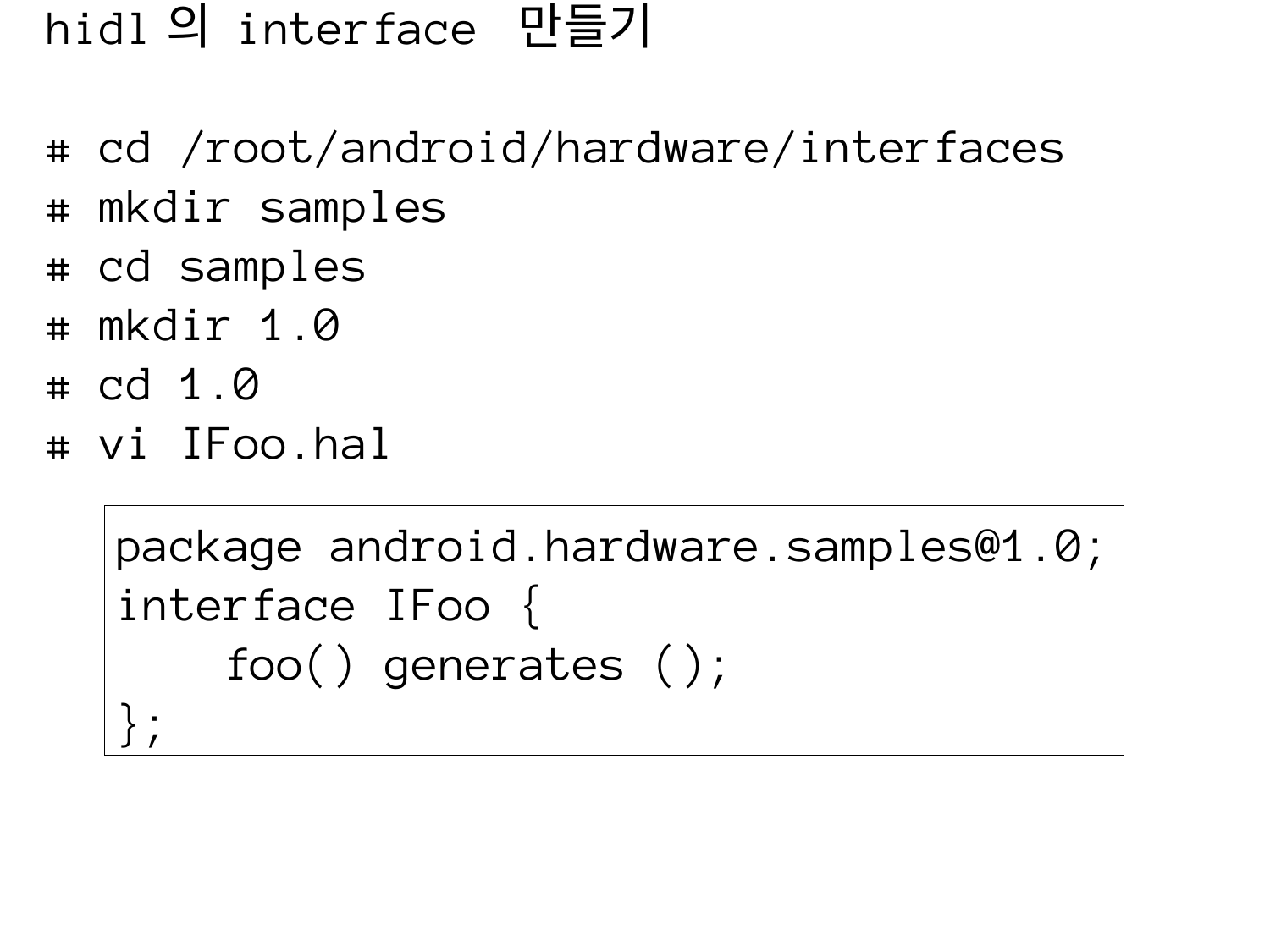

hidl의 interface 만들기

# cd /root/android/hardware/interfaces
# mkdir samples
# cd samples
# mkdir 1.0
# cd 1.0
# vi IFoo.hal
package android.hardware.samples@1.0;
interface IFoo {
    foo() generates ();
};